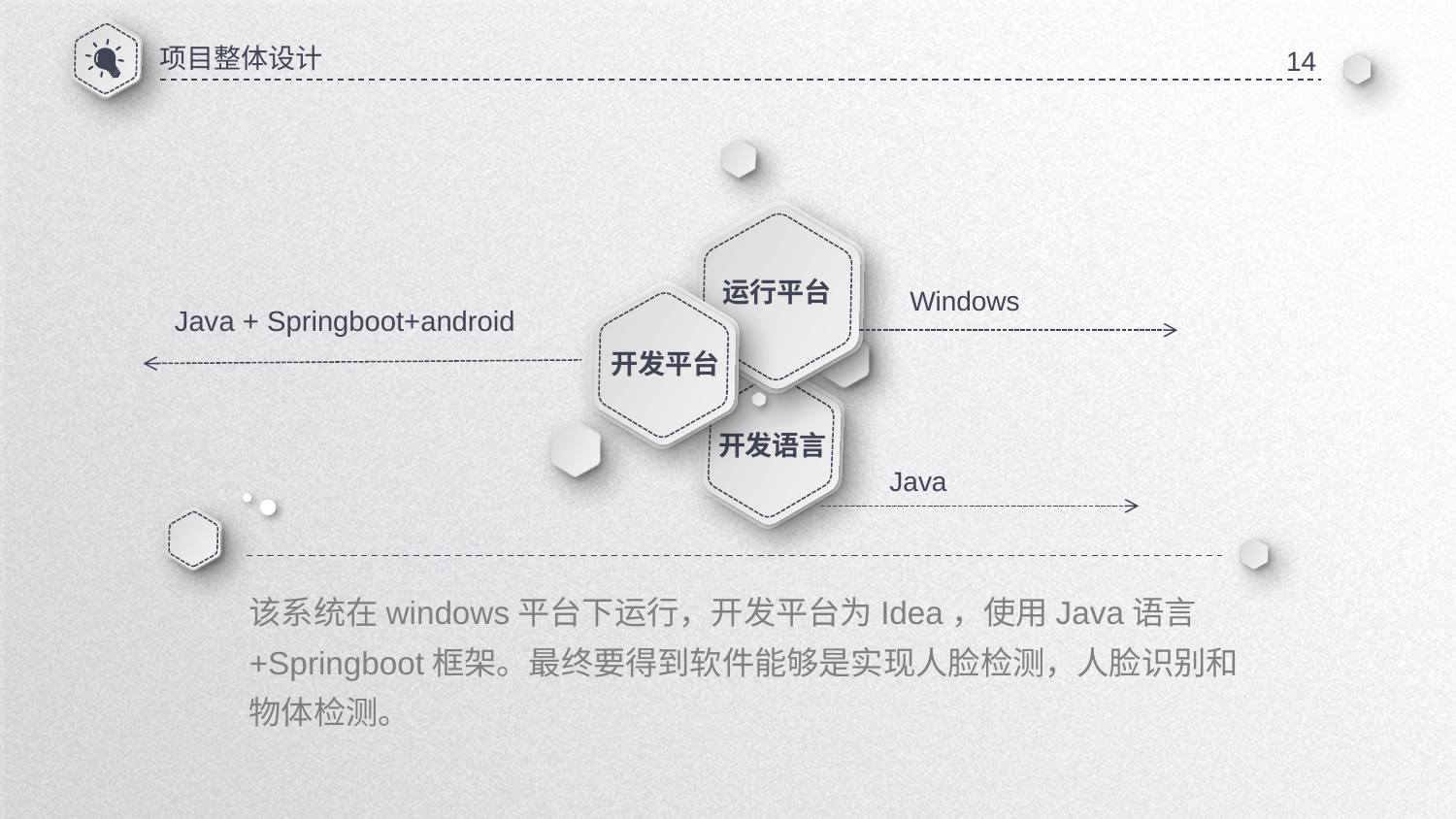

项目整体设计

14

运行平台
Windows

开发平台
Java + Springboot+android

开发语言

Java

该系统在windows平台下运行，开发平台为Idea，使用Java语言+Springboot框架。最终要得到软件能够是实现人脸检测，人脸识别和物体检测。